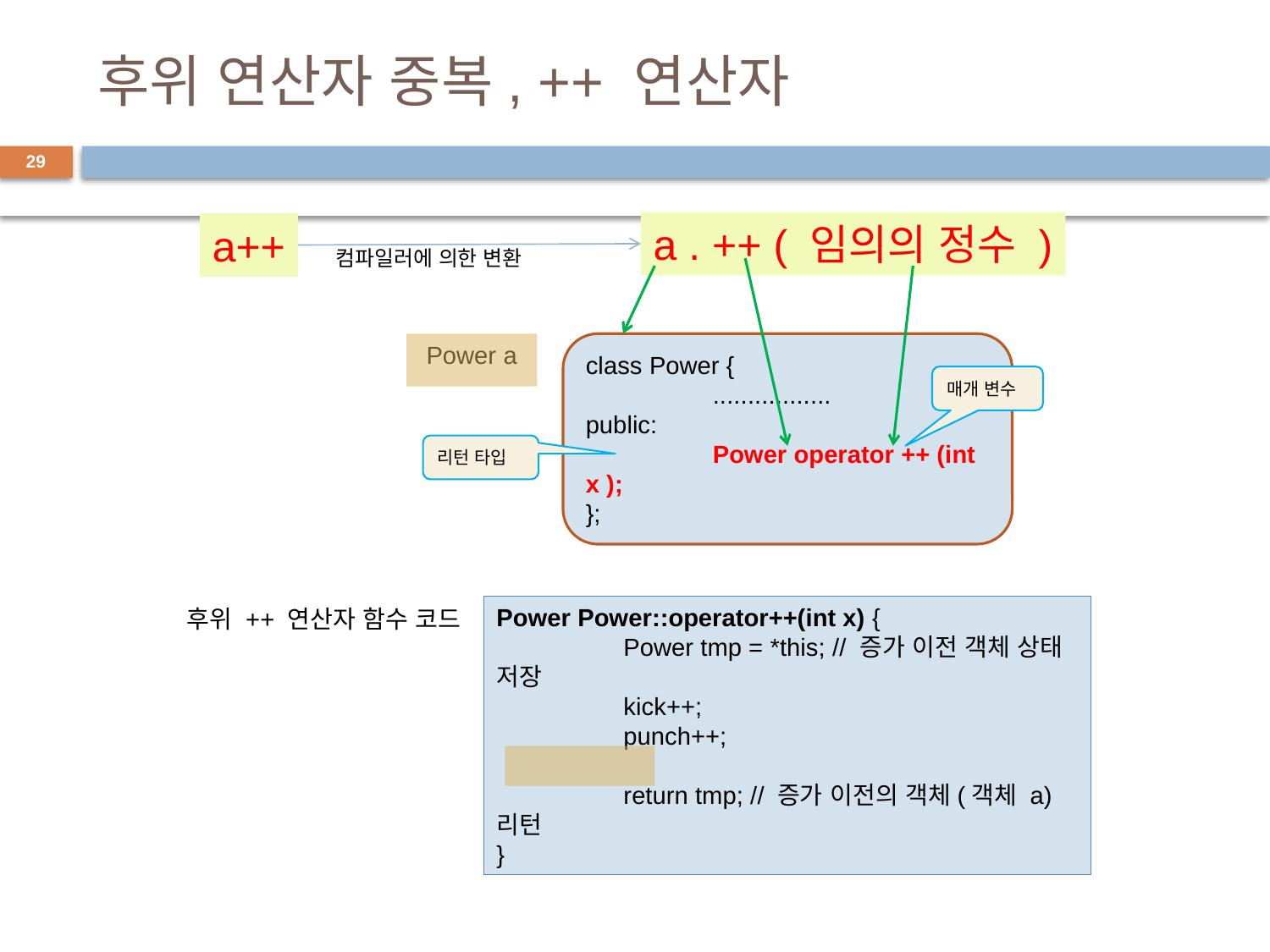

# 후위 연산자 중복, ++ 연산자
29
a . ++ ( 임의의 정수 )
a++
컴파일러에 의한 변환
class Power {
	.................
public:
	Power operator ++ (int x );
};

Power a
매개 변수
리턴 타입
Power Power::operator++(int x) {
	Power tmp = *this; // 증가 이전 객체 상태 저장
	kick++;
	punch++;

	return tmp; // 증가 이전의 객체(객체 a) 리턴
}
후위 ++ 연산자 함수 코드